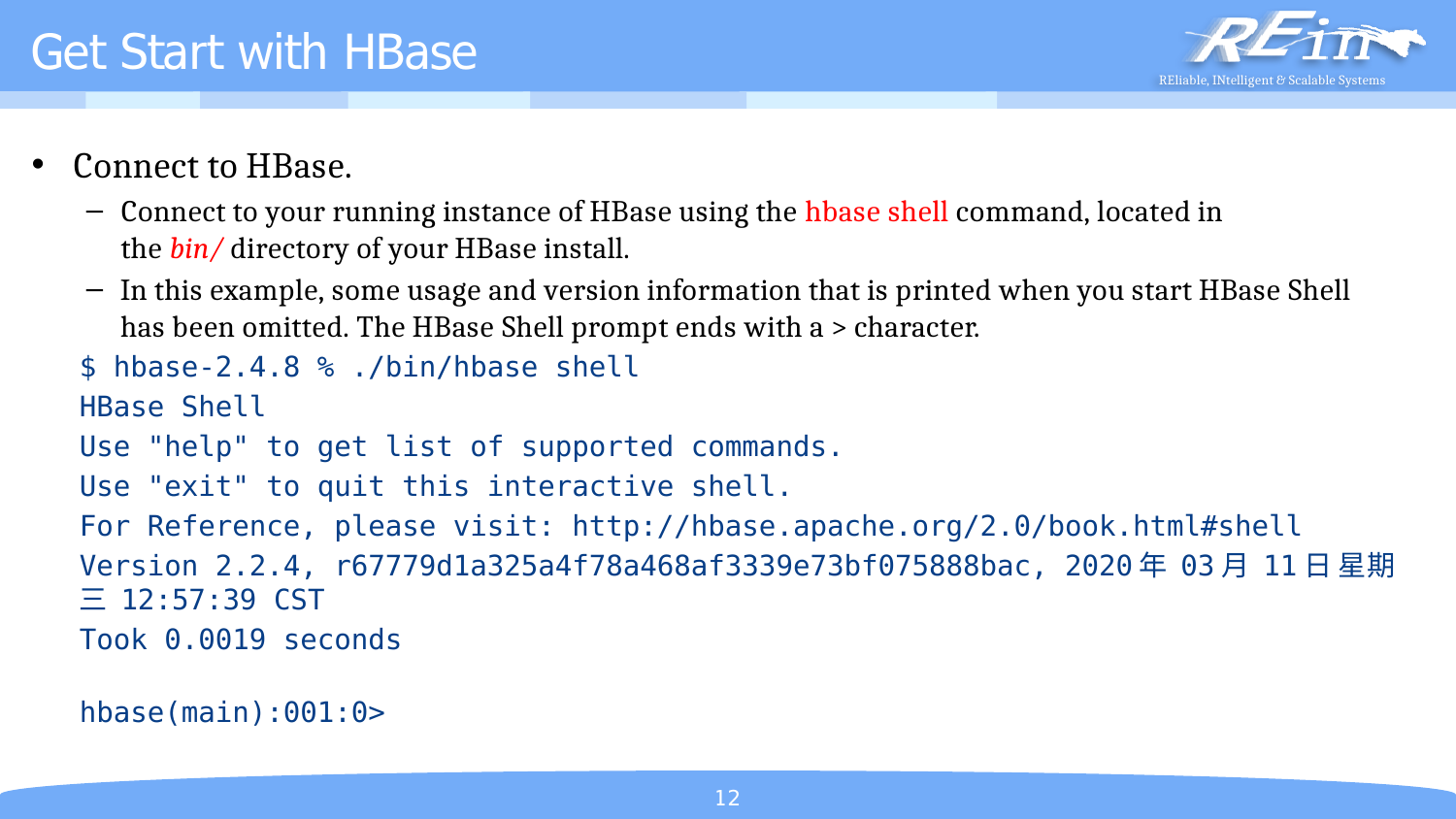

# Get Start with HBase
Connect to HBase.
Connect to your running instance of HBase using the hbase shell command, located in the bin/ directory of your HBase install.
In this example, some usage and version information that is printed when you start HBase Shell has been omitted. The HBase Shell prompt ends with a > character.
$ hbase-2.4.8 % ./bin/hbase shell
HBase Shell
Use "help" to get list of supported commands.
Use "exit" to quit this interactive shell.
For Reference, please visit: http://hbase.apache.org/2.0/book.html#shell
Version 2.2.4, r67779d1a325a4f78a468af3339e73bf075888bac, 2020年 03月 11日 星期三 12:57:39 CST
Took 0.0019 seconds
hbase(main):001:0>

12